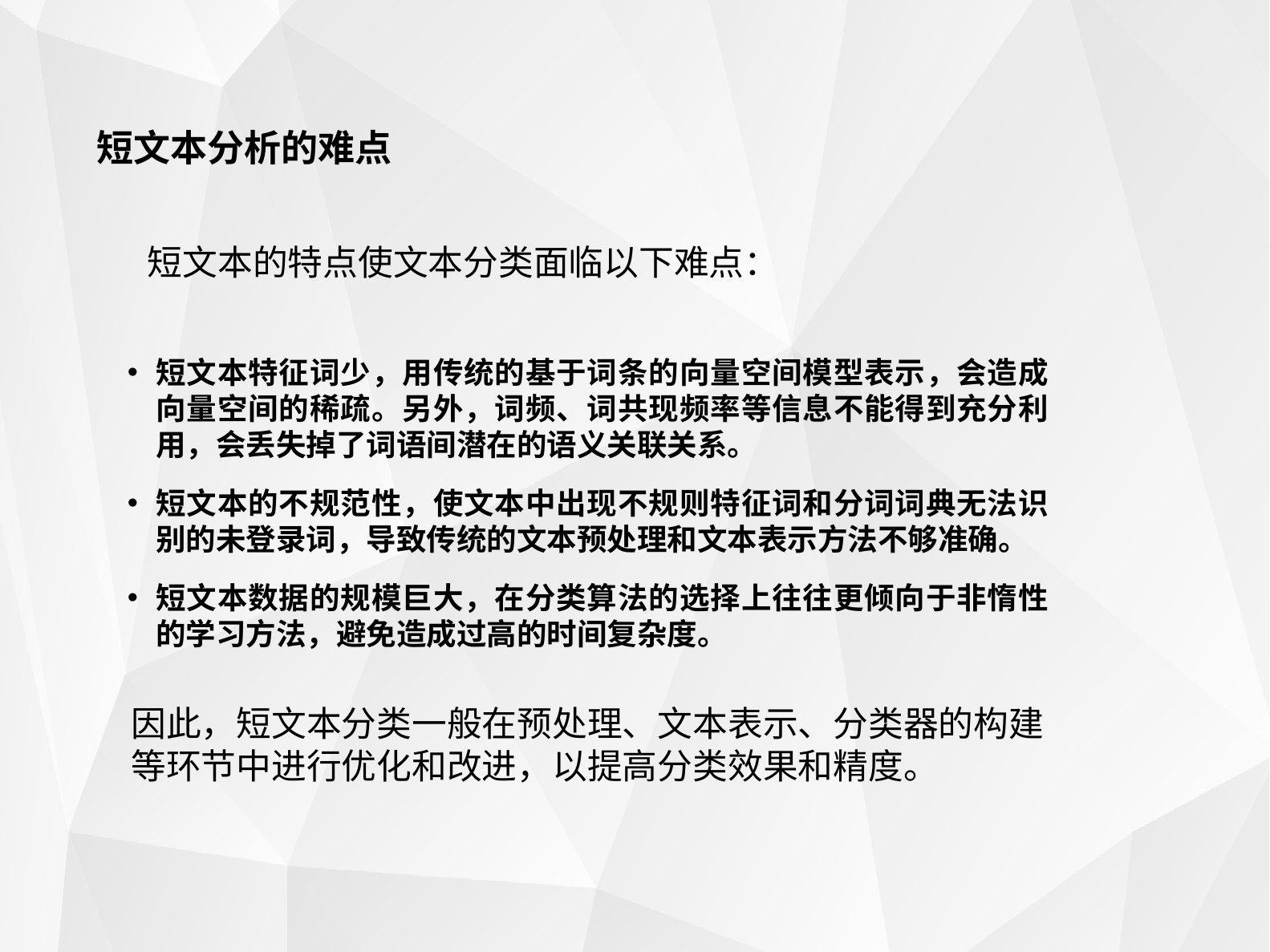

短文本分析的难点
短文本的特点使文本分类面临以下难点：
短文本特征词少，用传统的基于词条的向量空间模型表示，会造成向量空间的稀疏。另外，词频、词共现频率等信息不能得到充分利用，会丢失掉了词语间潜在的语义关联关系。
短文本的不规范性，使文本中出现不规则特征词和分词词典无法识别的未登录词，导致传统的文本预处理和文本表示方法不够准确。
短文本数据的规模巨大，在分类算法的选择上往往更倾向于非惰性的学习方法，避免造成过高的时间复杂度。
因此，短文本分类一般在预处理、文本表示、分类器的构建等环节中进行优化和改进，以提高分类效果和精度。